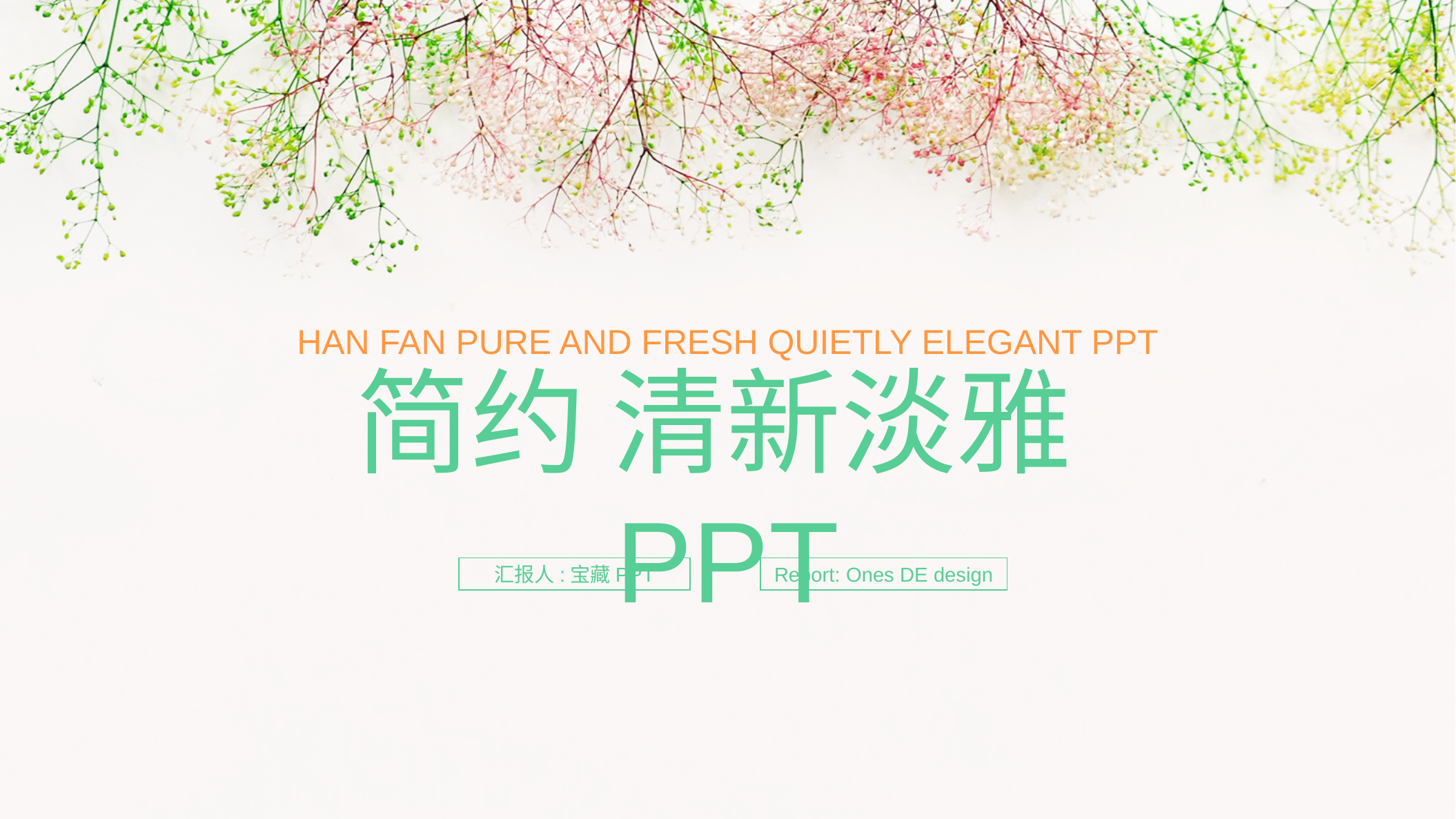

HAN FAN PURE AND FRESH QUIETLY ELEGANT PPT
简约 清新淡雅PPT
汇报人:宝藏PPT
Report: Ones DE design